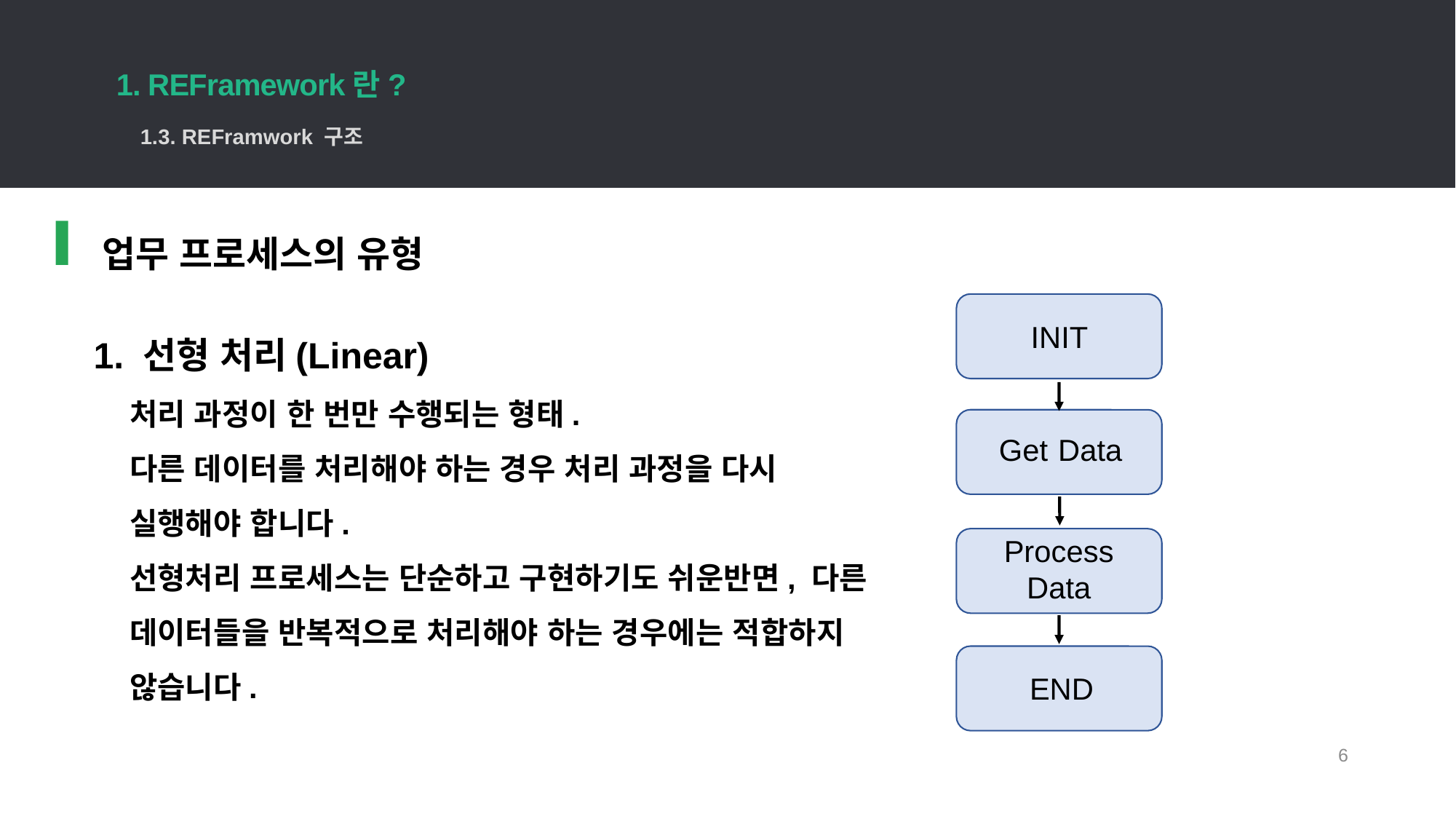

1. REFramework란?
6
1.3. REFramwork 구조
 업무 프로세스의 유형

 1. 선형 처리(Linear)
INIT
처리 과정이 한 번만 수행되는 형태.
다른 데이터를 처리해야 하는 경우 처리 과정을 다시 실행해야 합니다.
선형처리 프로세스는 단순하고 구현하기도 쉬운반면, 다른 데이터들을 반복적으로 처리해야 하는 경우에는 적합하지 않습니다.

Get Data
Process Data

END
6